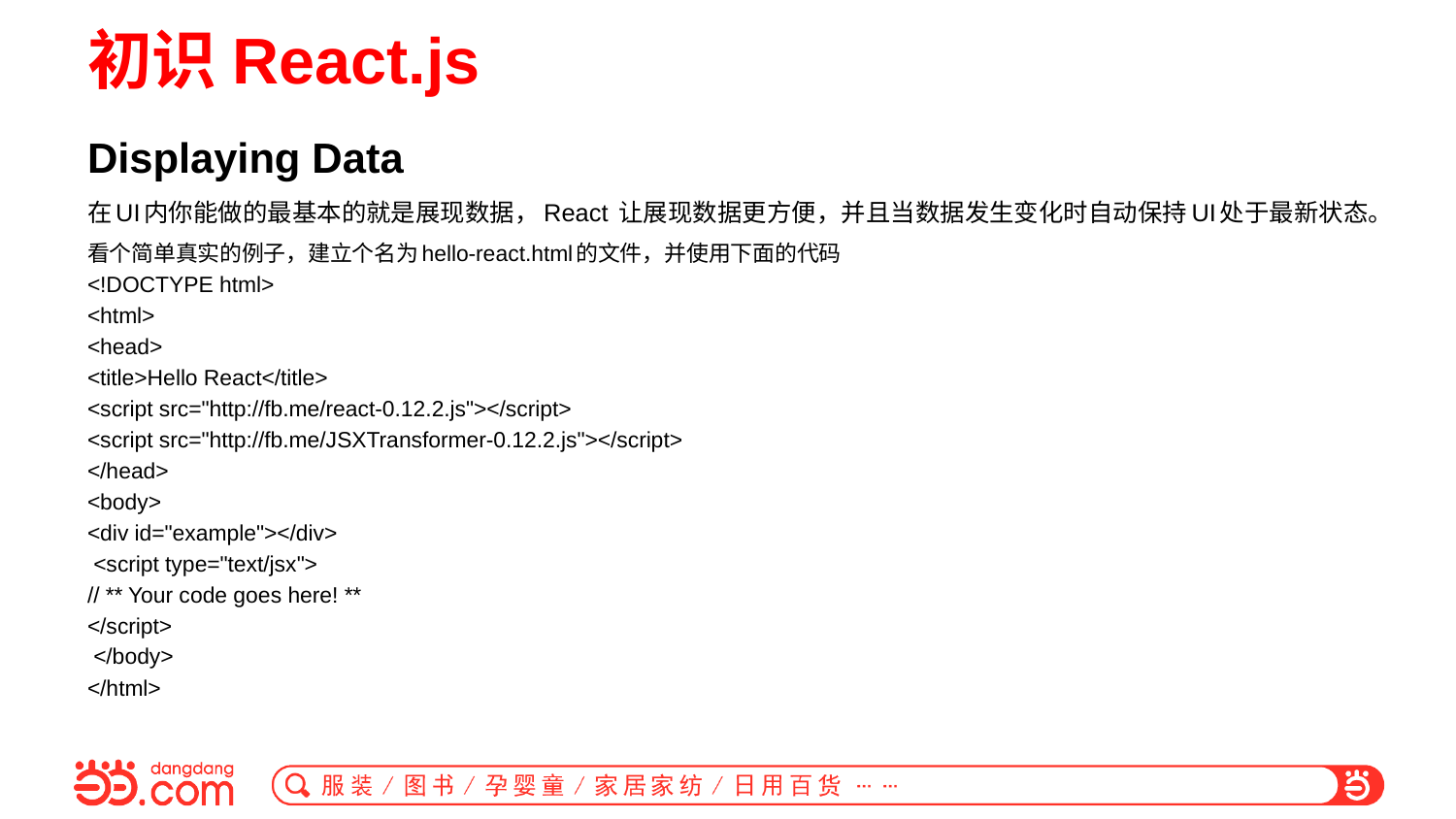

# 初识React.js
Displaying Data
在UI内你能做的最基本的就是展现数据，React 让展现数据更方便，并且当数据发生变化时自动保持UI处于最新状态。
看个简单真实的例子，建立个名为hello-react.html的文件，并使用下面的代码
<!DOCTYPE html>
<html>
<head>
<title>Hello React</title>
<script src="http://fb.me/react-0.12.2.js"></script>
<script src="http://fb.me/JSXTransformer-0.12.2.js"></script>
</head>
<body>
<div id="example"></div>
 <script type="text/jsx">
// ** Your code goes here! **
</script>
 </body>
</html>